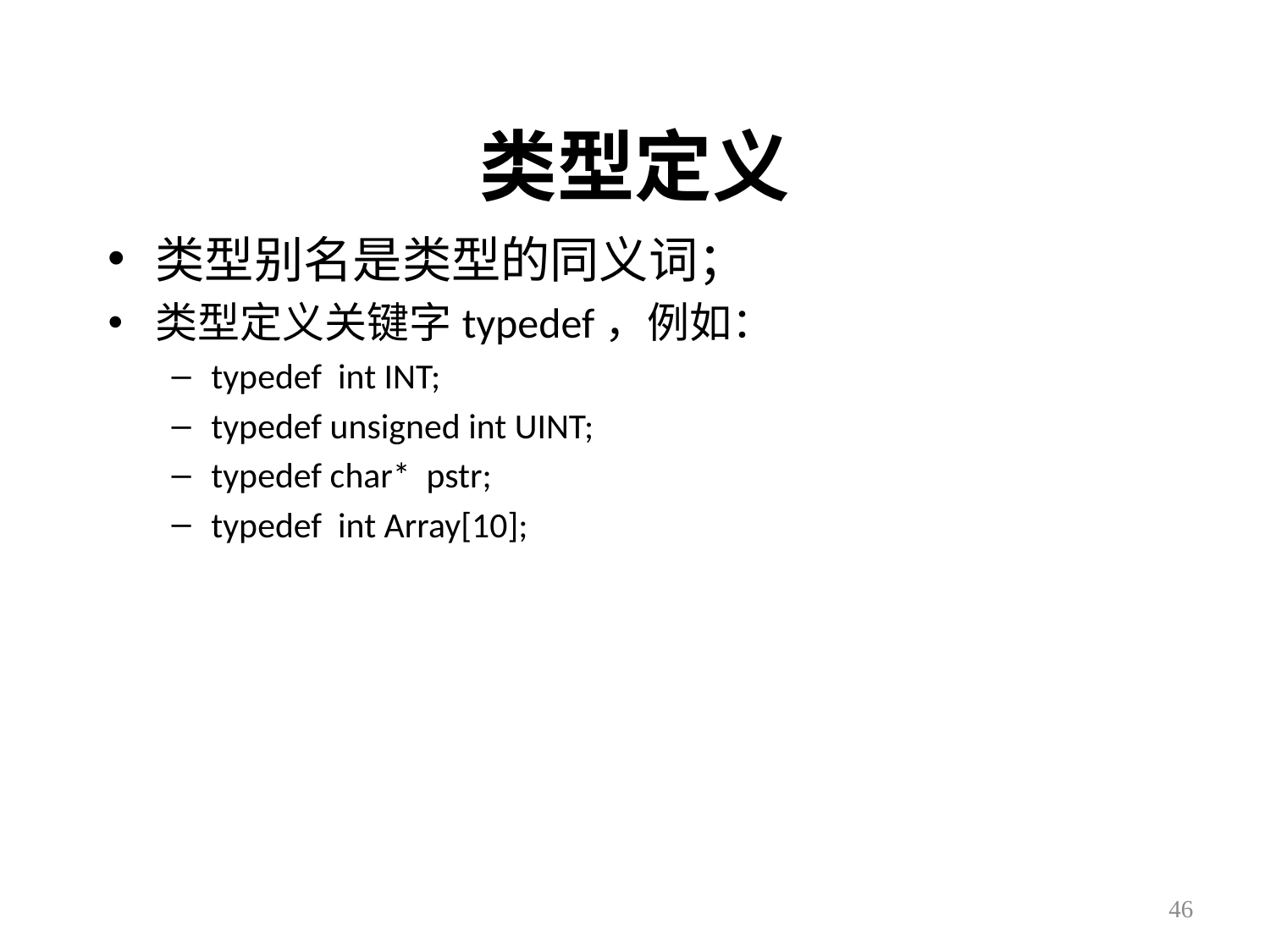

# 类型定义
类型别名是类型的同义词；
类型定义关键字typedef，例如：
typedef  int INT;
typedef unsigned int UINT;
typedef char*  pstr;
typedef  int Array[10];

46